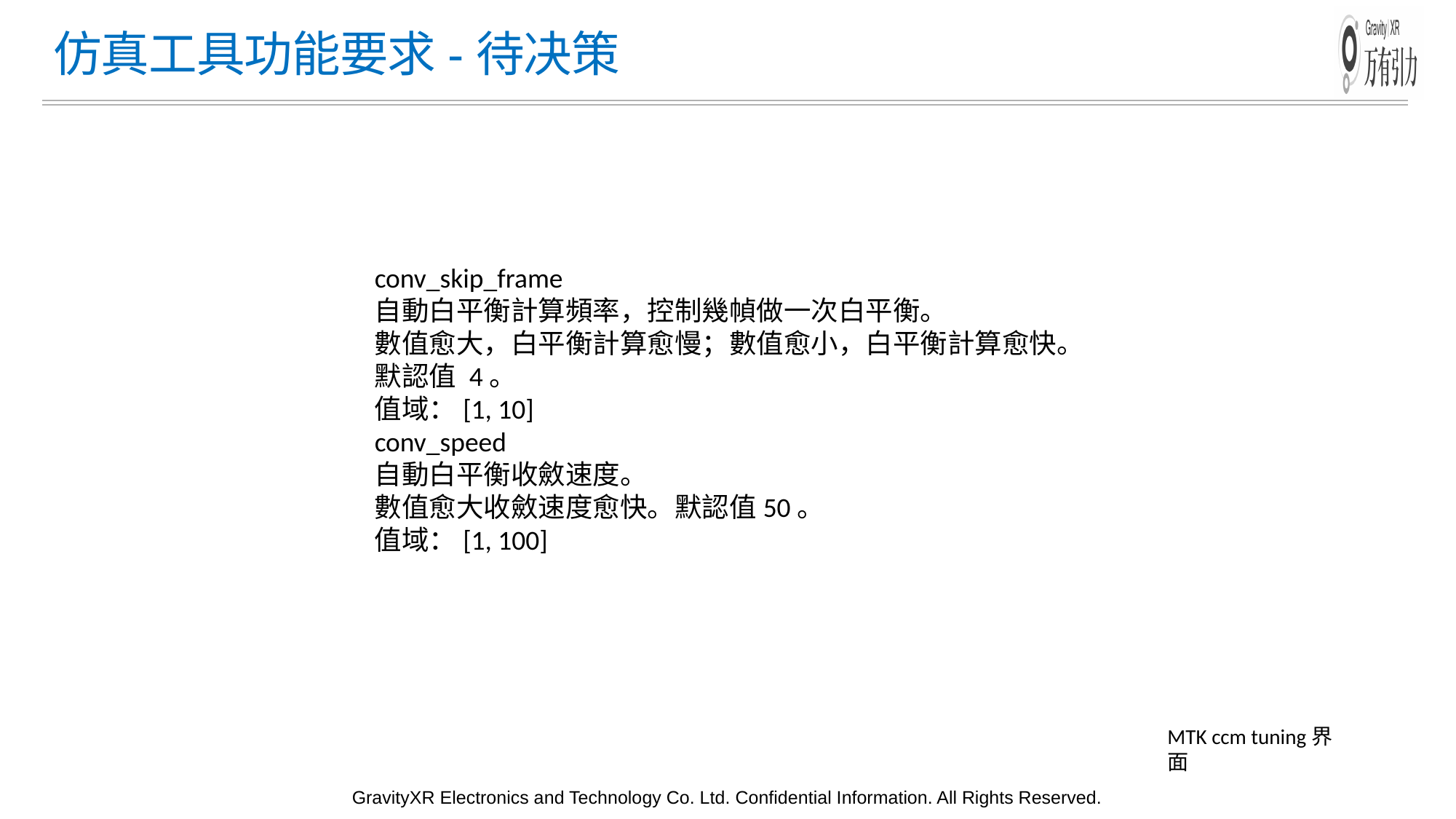

# 仿真工具功能要求-待决策
conv_skip_frame
自動白平衡計算頻率，控制幾幀做一次白平衡。
數值愈大，白平衡計算愈慢；數值愈小，白平衡計算愈快。
默認值 4。
值域：[1, 10]
conv_speed
自動白平衡收斂速度。
數值愈大收斂速度愈快。默認值50。
值域：[1, 100]
MTK ccm tuning界面